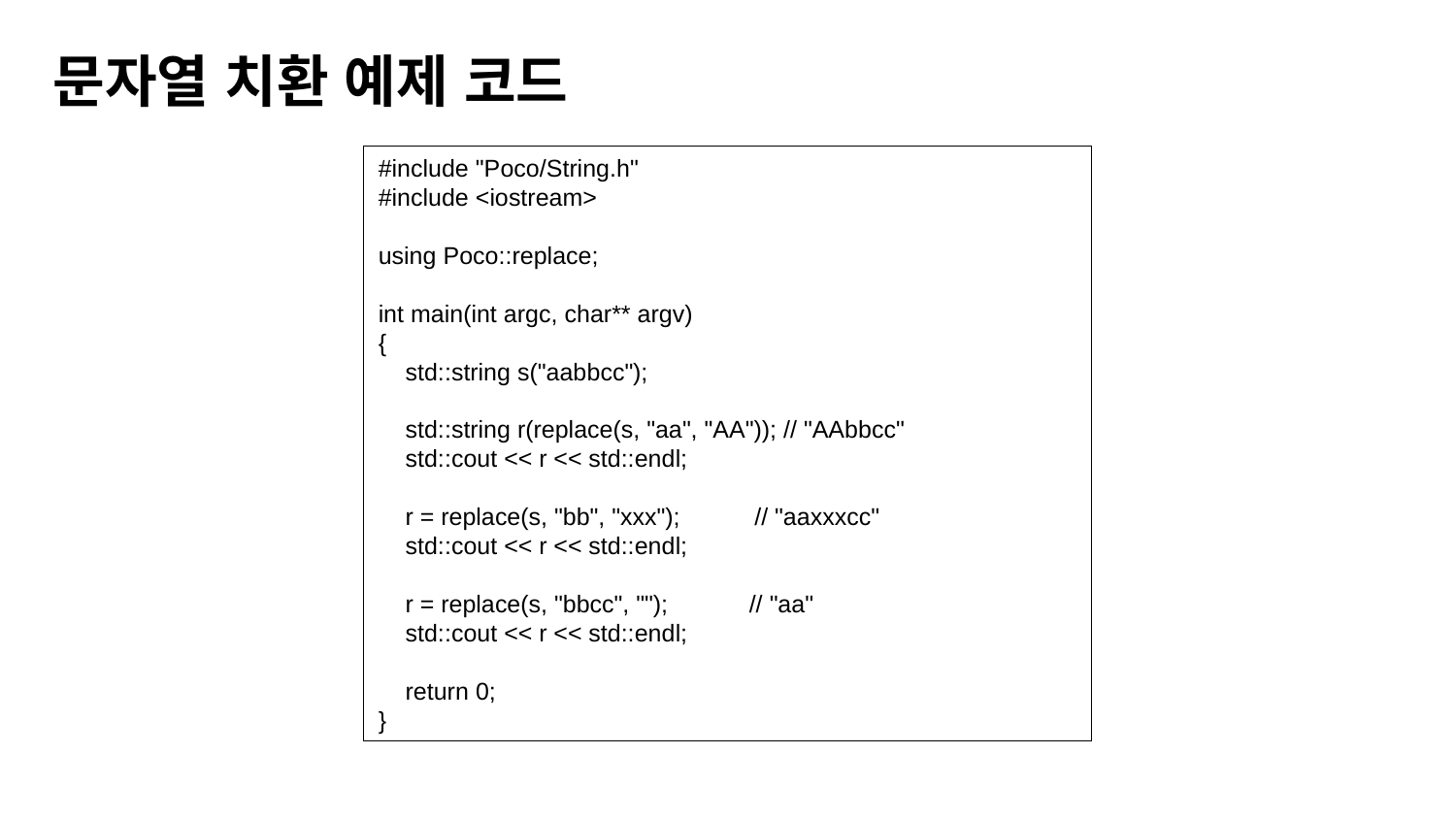

문자열 치환 예제 코드
#include "Poco/String.h"
#include <iostream>

using Poco::replace;

int main(int argc, char** argv)
{
    std::string s("aabbcc");

    std::string r(replace(s, "aa", "AA")); // "AAbbcc"
    std::cout << r << std::endl;

    r = replace(s, "bb", "xxx");           // "aaxxxcc"
    std::cout << r << std::endl;

    r = replace(s, "bbcc", "");            // "aa"
    std::cout << r << std::endl;

    return 0;
}